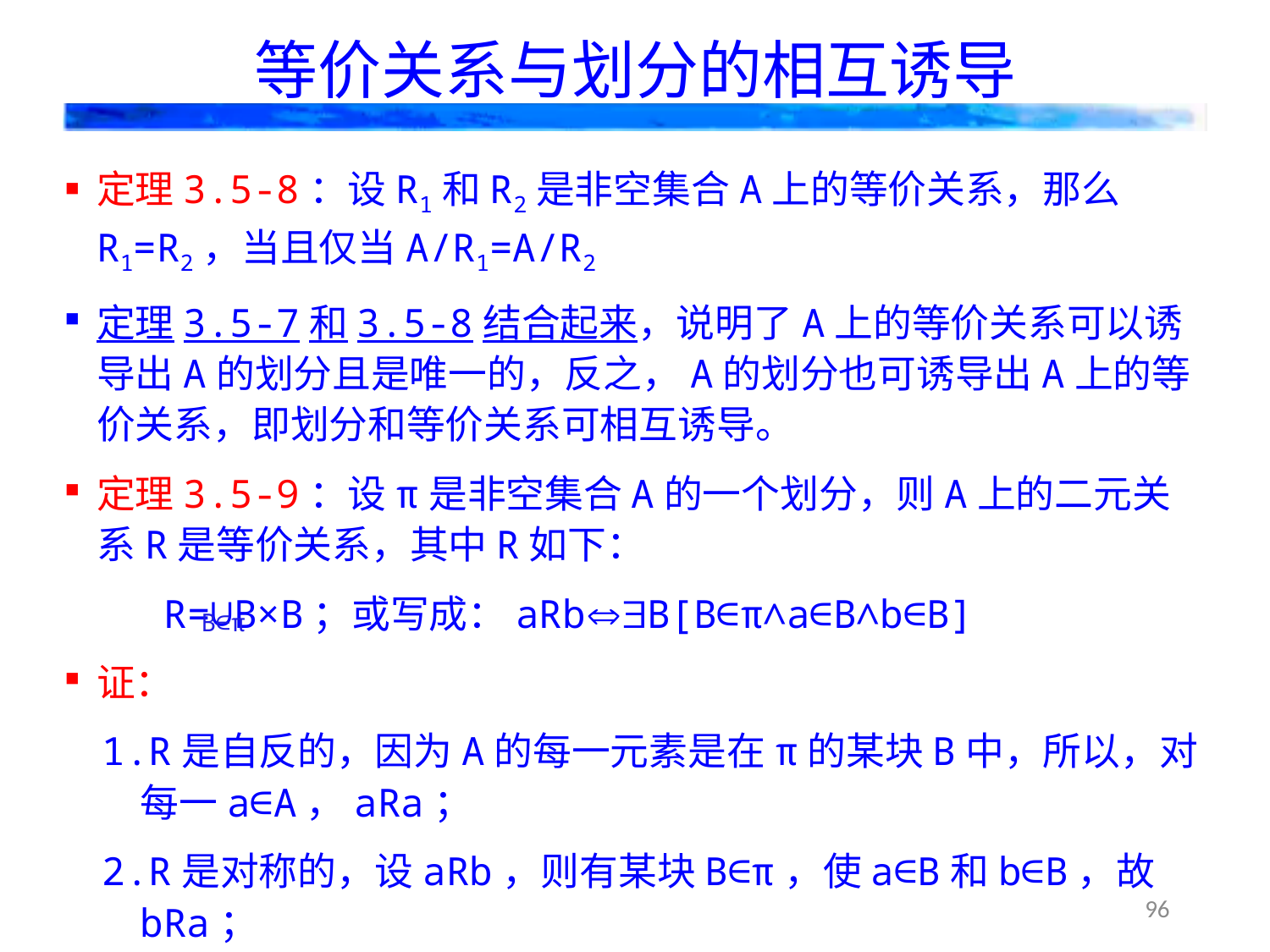

# 等价关系与划分的相互诱导
定理3.5-8：设R1和R2是非空集合A上的等价关系，那么R1=R2，当且仅当A/R1=A/R2
定理3.5-7和3.5-8结合起来，说明了A上的等价关系可以诱导出A的划分且是唯一的，反之，A的划分也可诱导出A上的等价关系，即划分和等价关系可相互诱导。
定理3.5-9：设π是非空集合A的一个划分，则A上的二元关系R是等价关系，其中R如下：
R=∪B×B；或写成：aRb⇔∃B[B∈π∧a∈B∧b∈B]
证：
R是自反的，因为A的每一元素是在π的某块B中，所以，对每一a∈A，aRa；
R是对称的，设aRb，则有某块B∈π，使a∈B和b∈B，故bRa；
B∈π
96